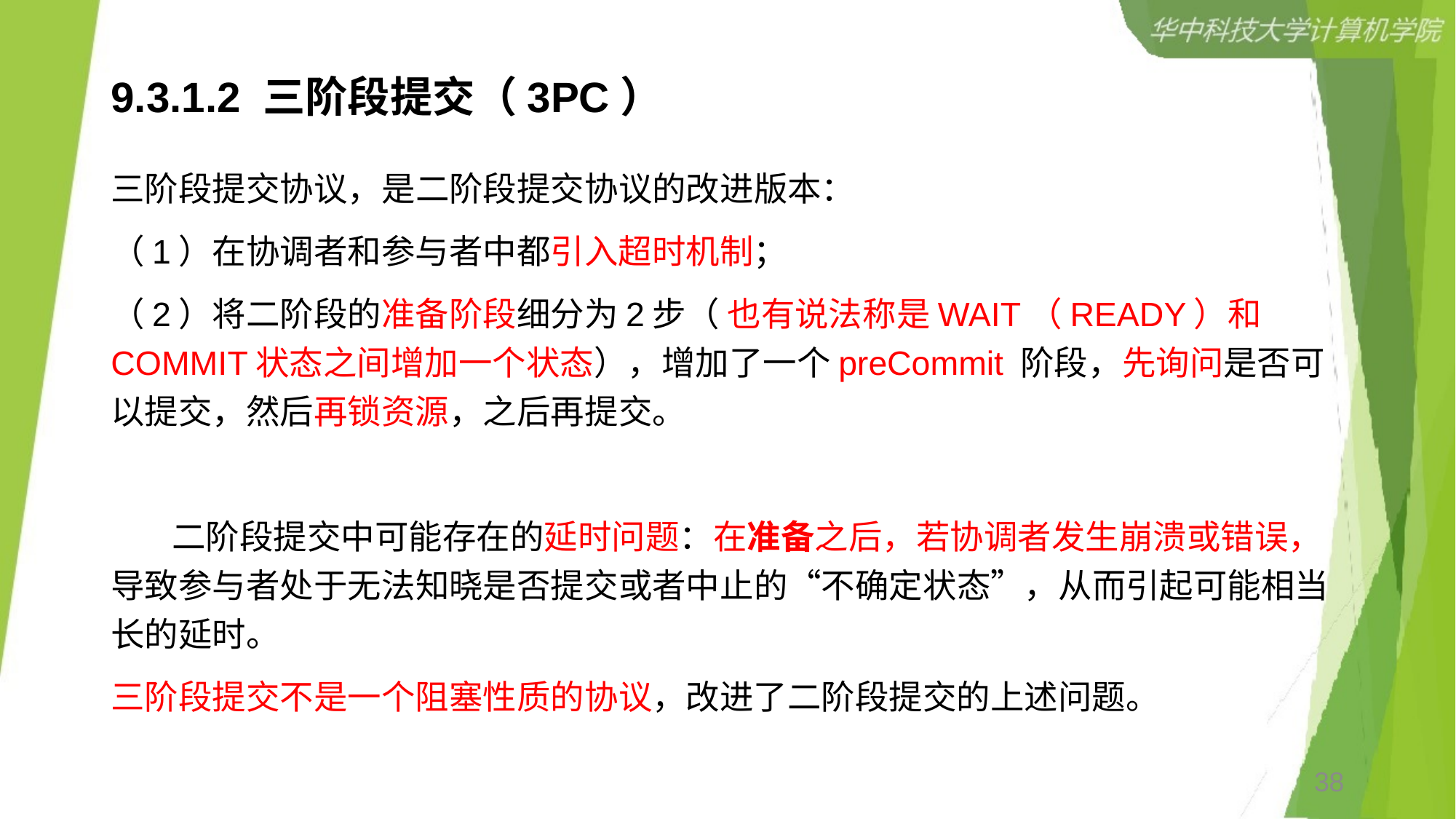

# 9.3.1.2 三阶段提交（3PC）
三阶段提交协议，是二阶段提交协议的改进版本：
（1）在协调者和参与者中都引入超时机制；
（2）将二阶段的准备阶段细分为2步（ 也有说法称是WAIT（READY）和COMMIT状态之间增加一个状态），增加了一个preCommit 阶段，先询问是否可以提交，然后再锁资源，之后再提交。

       二阶段提交中可能存在的延时问题：在准备之后，若协调者发生崩溃或错误，导致参与者处于无法知晓是否提交或者中止的“不确定状态”，从而引起可能相当长的延时。
三阶段提交不是一个阻塞性质的协议，改进了二阶段提交的上述问题。

38